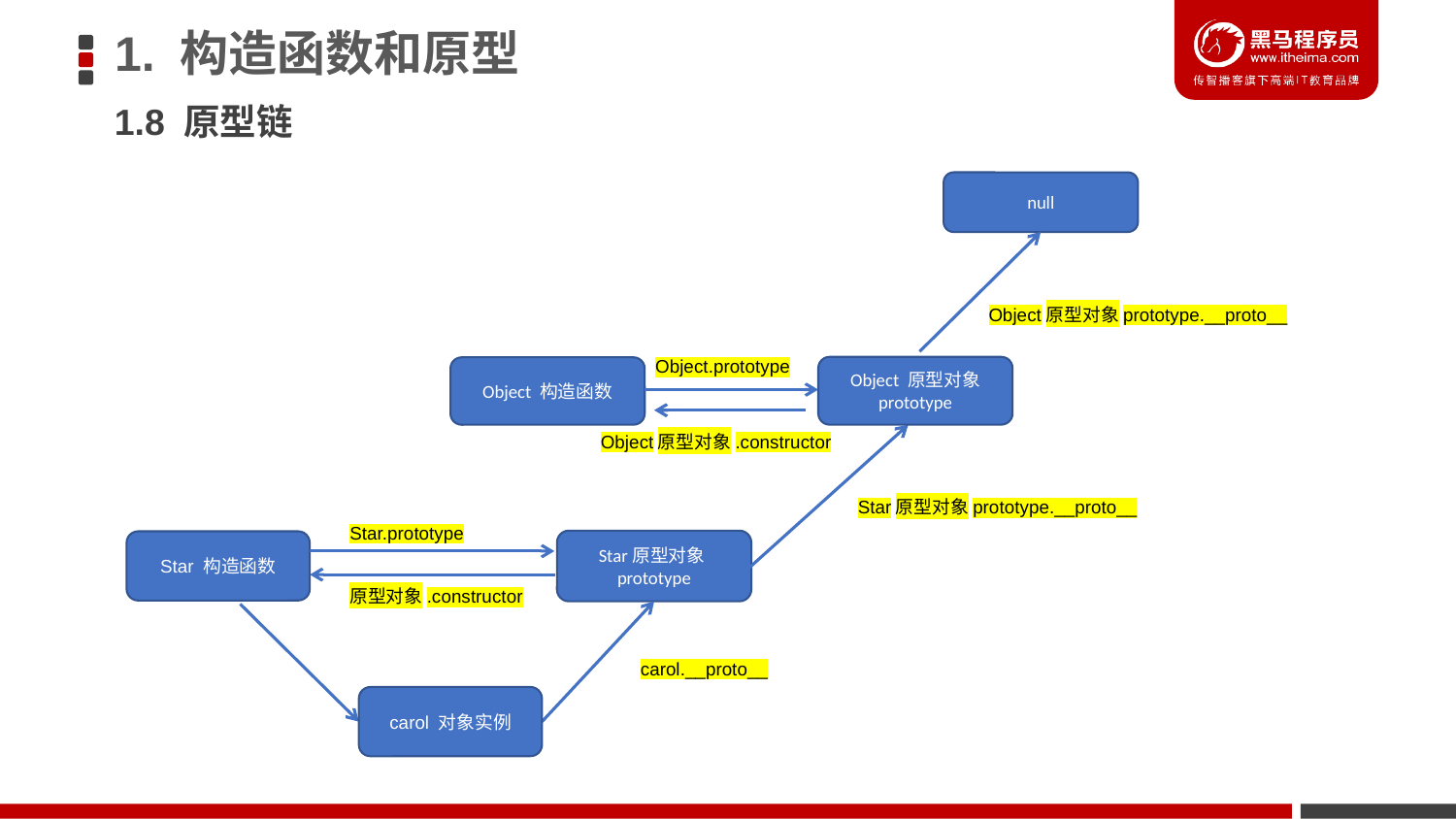

# 1. 构造函数和原型
1.8 原型链
null
Object原型对象prototype.__proto__
Object.prototype
Object 原型对象
prototype
Object 构造函数
Object原型对象.constructor
Star原型对象prototype.__proto__
Star.prototype
Star原型对象prototype
Star 构造函数
原型对象.constructor
carol.__proto__
carol 对象实例